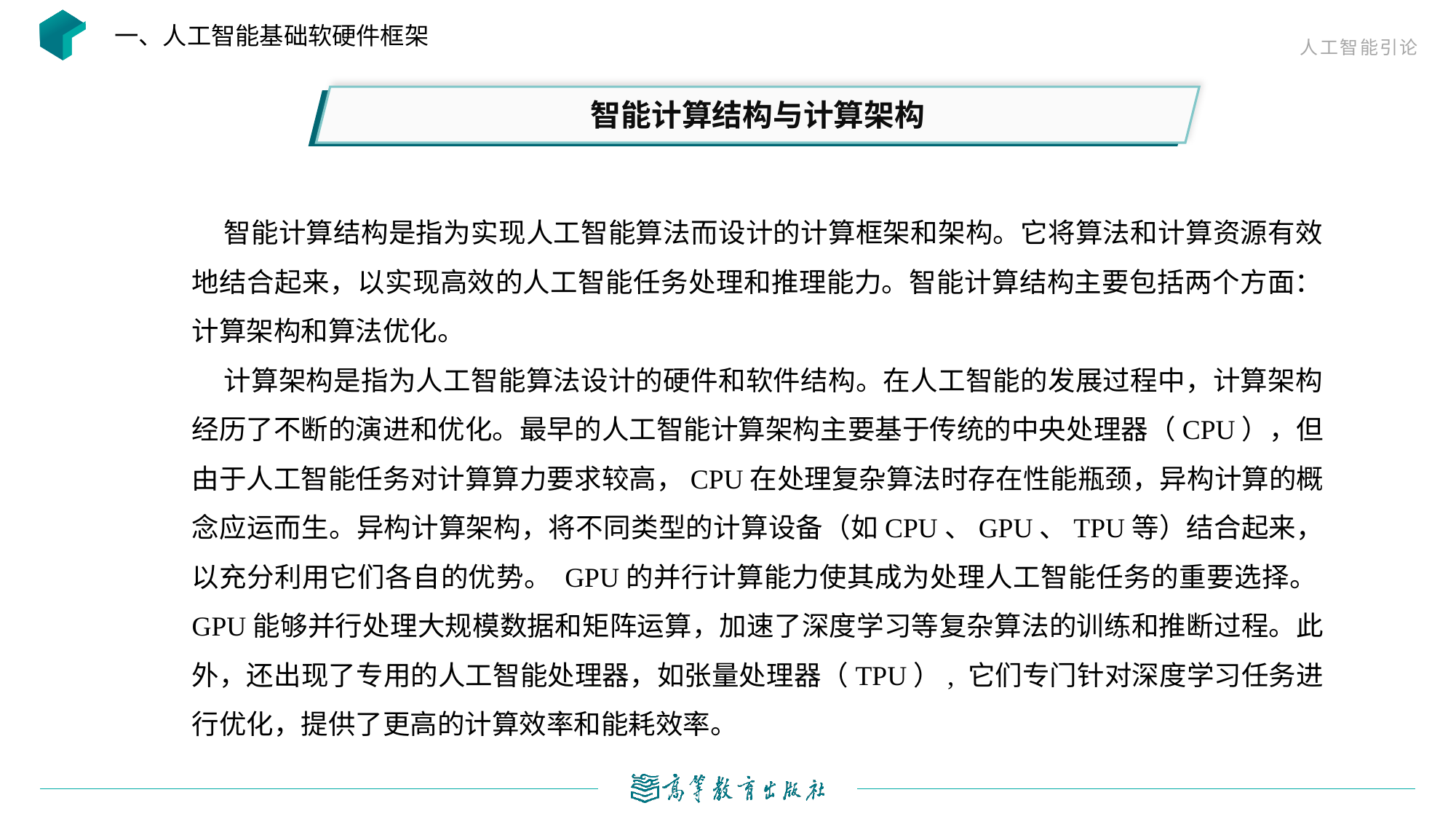

一、人工智能基础软硬件框架

智能计算结构与计算架构

智能计算结构是指为实现人工智能算法而设计的计算框架和架构。它将算法和计算资源有效地结合起来，以实现高效的人工智能任务处理和推理能力。智能计算结构主要包括两个方面：计算架构和算法优化。
计算架构是指为人工智能算法设计的硬件和软件结构。在人工智能的发展过程中，计算架构经历了不断的演进和优化。最早的人工智能计算架构主要基于传统的中央处理器（CPU），但由于人工智能任务对计算算力要求较高，CPU在处理复杂算法时存在性能瓶颈，异构计算的概念应运而生。异构计算架构，将不同类型的计算设备（如CPU、GPU、TPU等）结合起来，以充分利用它们各自的优势。 GPU的并行计算能力使其成为处理人工智能任务的重要选择。GPU能够并行处理大规模数据和矩阵运算，加速了深度学习等复杂算法的训练和推断过程。此外，还出现了专用的人工智能处理器，如张量处理器（TPU）, 它们专门针对深度学习任务进行优化，提供了更高的计算效率和能耗效率。